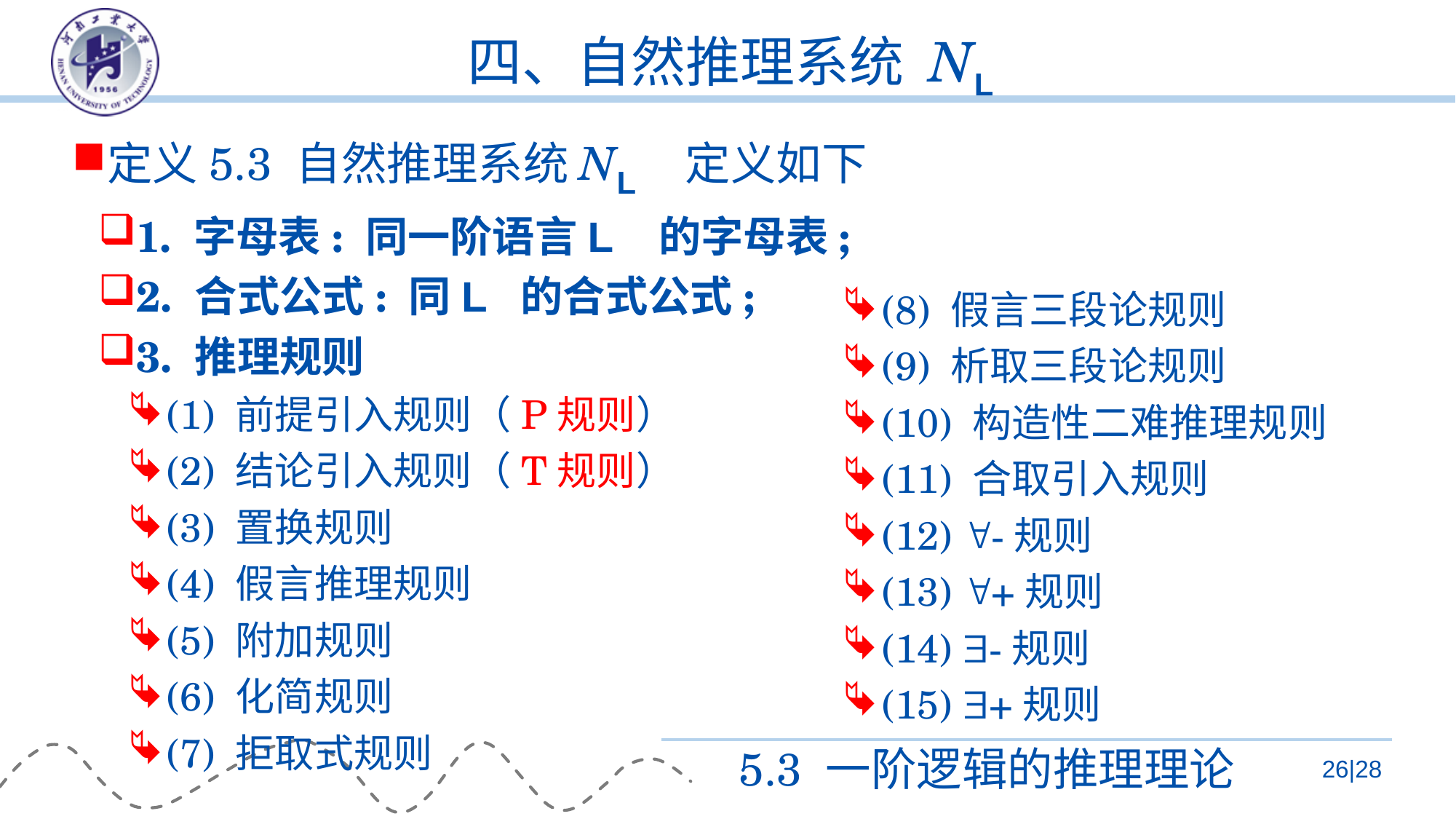

# 四、自然推理系统 NL
定义5.3 自然推理系统NL   定义如下
1. 字母表: 同一阶语言L   的字母表;
2. 合式公式: 同L  的合式公式;
3. 推理规则
(1) 前提引入规则（P规则）
(2) 结论引入规则（T规则）
(3) 置换规则
(4) 假言推理规则
(5) 附加规则
(6) 化简规则
(7) 拒取式规则
(8) 假言三段论规则
(9) 析取三段论规则
(10) 构造性二难推理规则
(11) 合取引入规则
(12) ∀-规则
(13) ∀+规则
(14) ∃-规则
(15) ∃+规则
5.3 一阶逻辑的推理理论
26|28